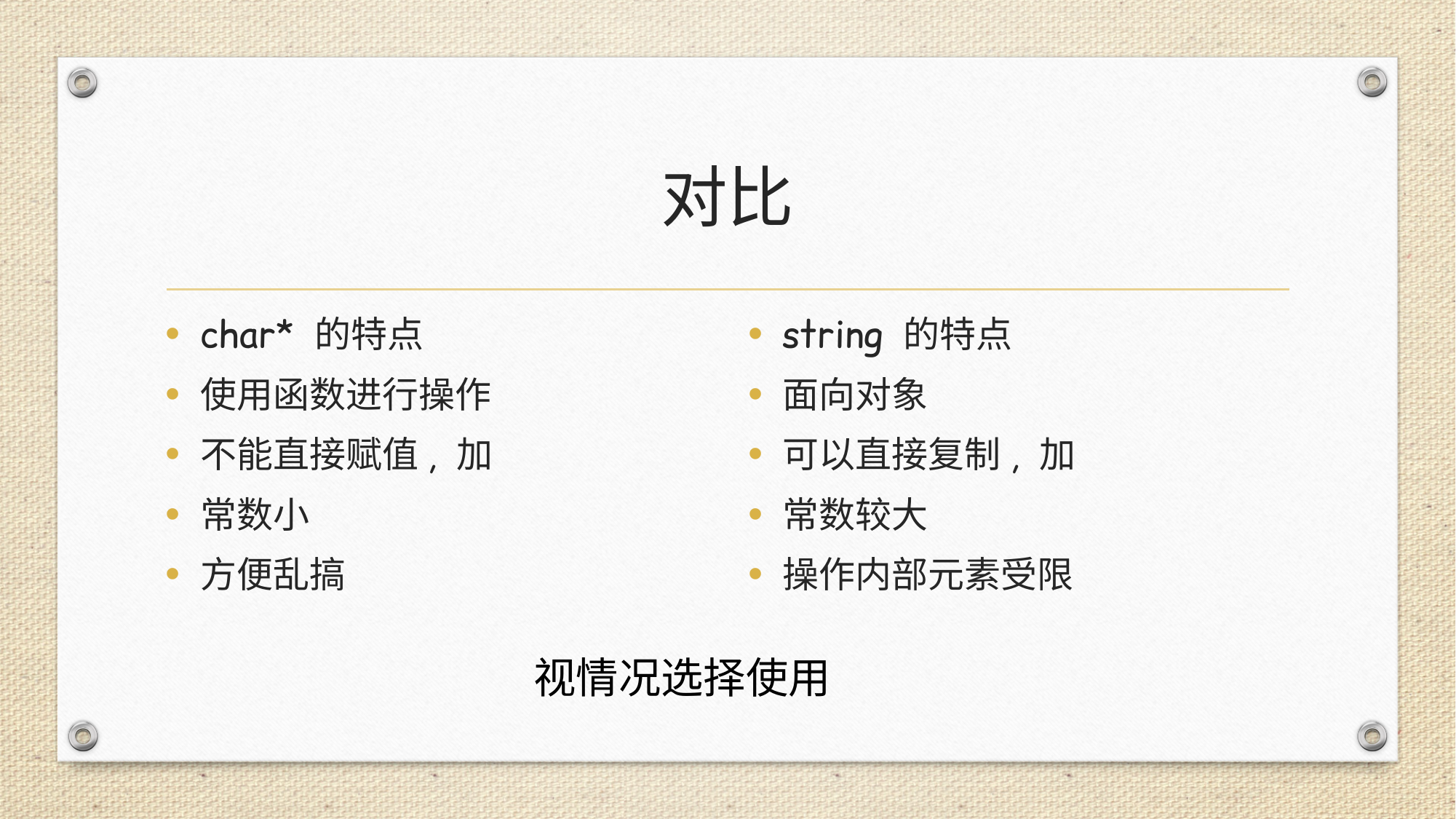

# 对比
char* 的特点
使用函数进行操作
不能直接赋值, 加
常数小
方便乱搞
string 的特点
面向对象
可以直接复制, 加
常数较大
操作内部元素受限
视情况选择使用